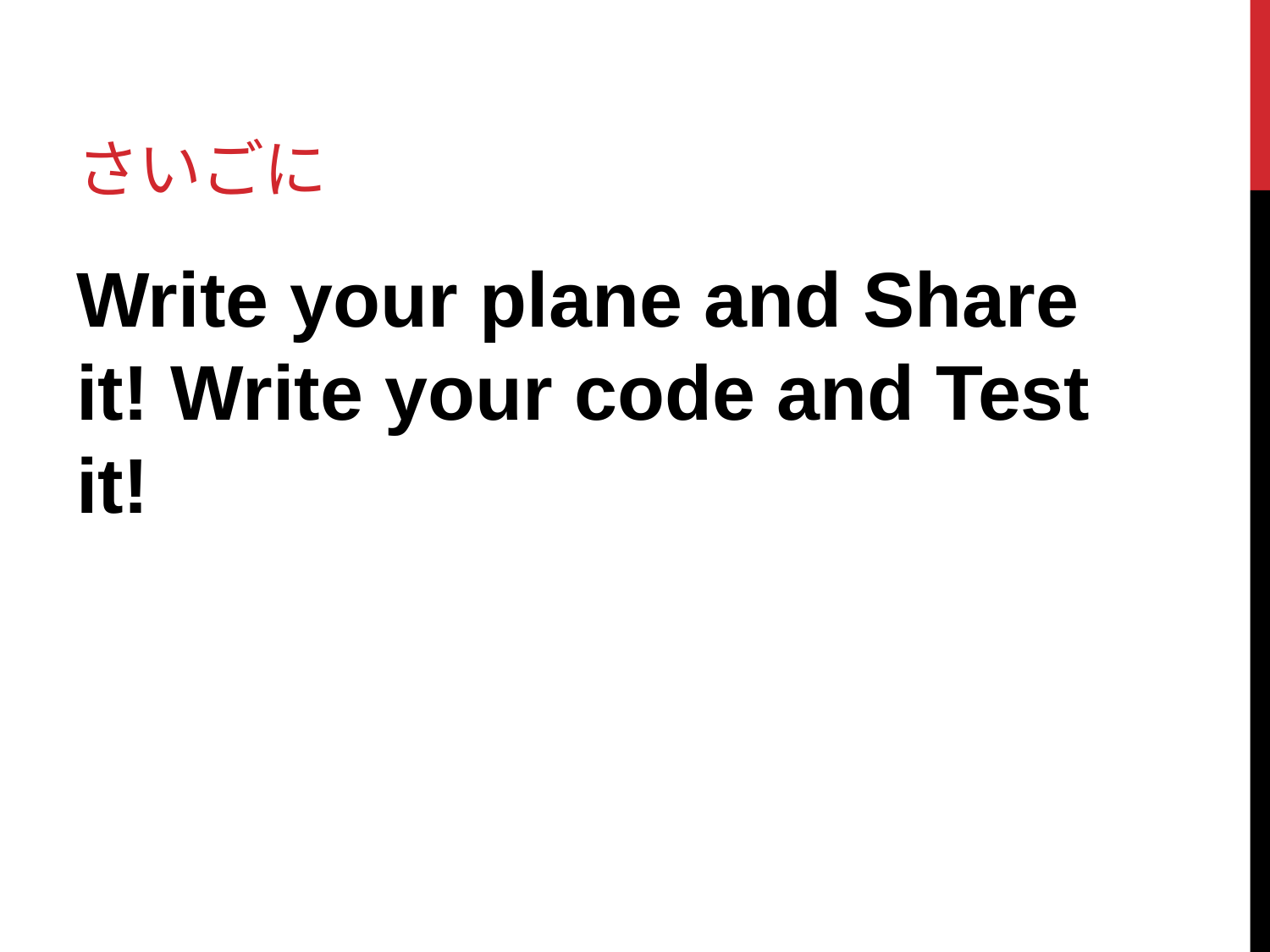

# さいごに
Write your plane and Share it! Write your code and Test it!